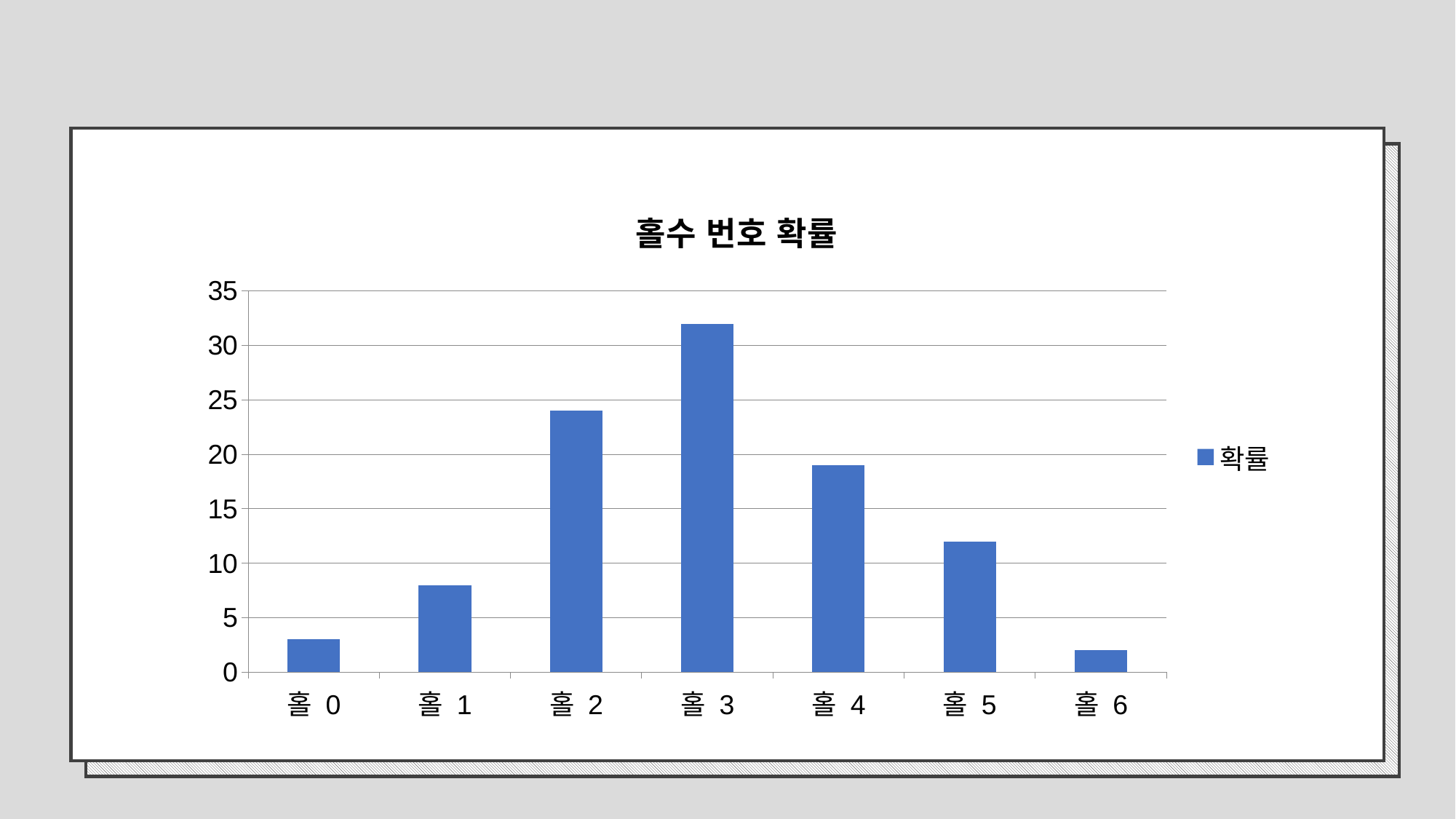

### Chart: 홀수 번호 확률

| Category | 확률 |
|---|---|
| 홀 0 | 3.0 |
| 홀 1 | 8.0 |
| 홀 2 | 24.0 |
| 홀 3 | 32.0 |
| 홀 4 | 19.0 |
| 홀 5 | 12.0 |
| 홀 6 | 2.0 |